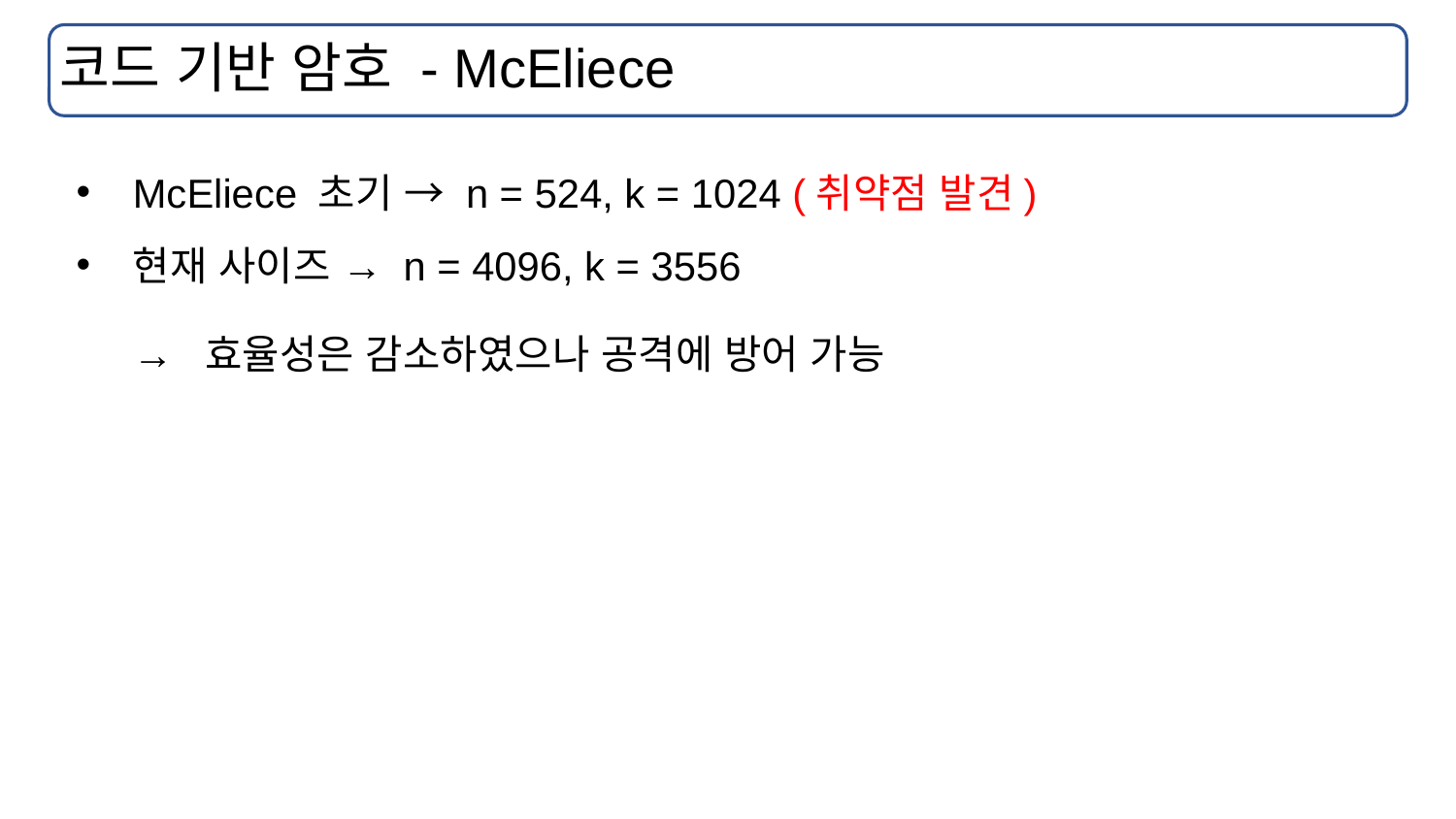

# 코드 기반 암호 - McEliece
McEliece 초기 → n = 524, k = 1024 (취약점 발견)
현재 사이즈 → n = 4096, k = 3556
→  효율성은 감소하였으나 공격에 방어 가능